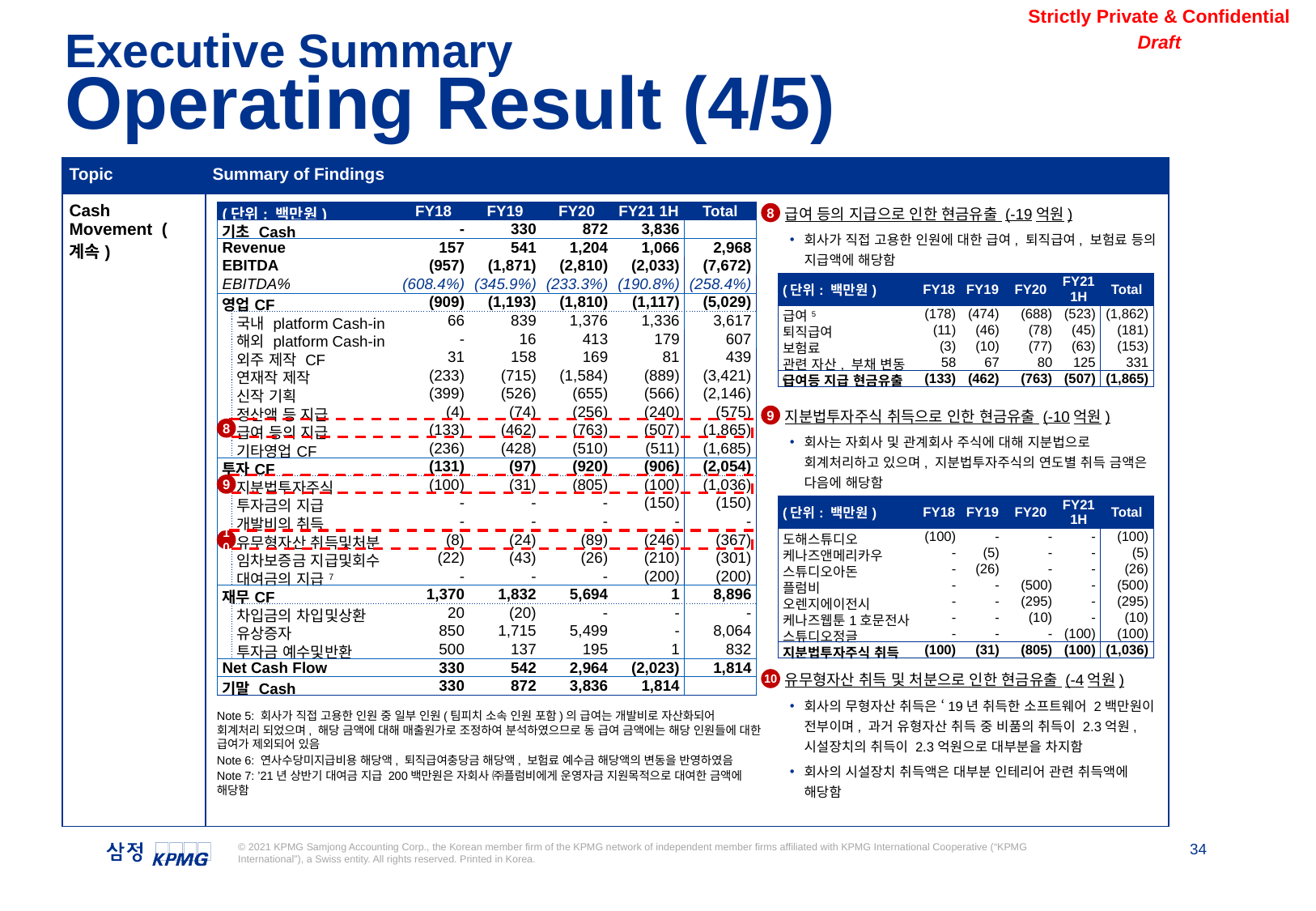

Executive Summary
Operating Result (4/5)
| Topic | Summary of Findings |
| --- | --- |
| Cash Movement (계속) |  |
| (단위: 백만원) |  |  | FY18 | FY19 | FY20 | FY21 1H | Total |
| --- | --- | --- | --- | --- | --- | --- | --- |
| 기초 Cash |  |  | - | 330 | 872 | 3,836 |  |
| Revenue |  |  | 157 | 541 | 1,204 | 1,066 | 2,968 |
| EBITDA |  |  | (957) | (1,871) | (2,810) | (2,033) | (7,672) |
| EBITDA% |  |  | (608.4%) | (345.9%) | (233.3%) | (190.8%) | (258.4%) |
| 영업CF |  |  | (909) | (1,193) | (1,810) | (1,117) | (5,029) |
|  | 국내 platform Cash-in |  | 66 | 839 | 1,376 | 1,336 | 3,617 |
|  | 해외 platform Cash-in |  | - | 16 | 413 | 179 | 607 |
|  | 외주 제작 CF |  | 31 | 158 | 169 | 81 | 439 |
|  | 연재작 제작 |  | (233) | (715) | (1,584) | (889) | (3,421) |
|  | 신작 기획 |  | (399) | (526) | (655) | (566) | (2,146) |
|  | 정산액 등 지급 |  | (4) | (74) | (256) | (240) | (575) |
|  | 급여 등의 지급 |  | (133) | (462) | (763) | (507) | (1,865) |
|  | 기타영업CF |  | (236) | (428) | (510) | (511) | (1,685) |
| 투자CF |  |  | (131) | (97) | (920) | (906) | (2,054) |
|  | 지분법투자주식 |  | (100) | (31) | (805) | (100) | (1,036) |
|  | 투자금의 지급 |  | - | - | - | (150) | (150) |
|  | 개발비의 취득 |  | - | - | - | - | - |
|  | 유무형자산 취득및처분 |  | (8) | (24) | (89) | (246) | (367) |
|  | 임차보증금 지급및회수 |  | (22) | (43) | (26) | (210) | (301) |
|  | 대여금의 지급7 |  | - | - | - | (200) | (200) |
| 재무CF |  |  | 1,370 | 1,832 | 5,694 | 1 | 8,896 |
|  | 차입금의 차입및상환 |  | 20 | (20) | - | - | - |
|  | 유상증자 |  | 850 | 1,715 | 5,499 | - | 8,064 |
|  | 투자금 예수및반환 |  | 500 | 137 | 195 | 1 | 832 |
| Net Cash Flow |  |  | 330 | 542 | 2,964 | (2,023) | 1,814 |
| 기말 Cash |  |  | 330 | 872 | 3,836 | 1,814 |  |
급여 등의 지급으로 인한 현금유출 (-19억원)
회사가 직접 고용한 인원에 대한 급여, 퇴직급여, 보험료 등의 지급액에 해당함
8
| (단위: 백만원) | FY18 | FY19 | FY20 | FY21 1H | Total |
| --- | --- | --- | --- | --- | --- |
| 급여5 | (178) | (474) | (688) | (523) | (1,862) |
| 퇴직급여 | (11) | (46) | (78) | (45) | (181) |
| 보험료 | (3) | (10) | (77) | (63) | (153) |
| 관련 자산, 부채 변동6 | 58 | 67 | 80 | 125 | 331 |
| 급여등 지급 현금유출 | (133) | (462) | (763) | (507) | (1,865) |
지분법투자주식 취득으로 인한 현금유출 (-10억원)
회사는 자회사 및 관계회사 주식에 대해 지분법으로 회계처리하고 있으며, 지분법투자주식의 연도별 취득 금액은 다음에 해당함
9
8

9

| (단위: 백만원) | FY18 | FY19 | FY20 | FY21 1H | Total |
| --- | --- | --- | --- | --- | --- |
| 도해스튜디오 | (100) | - | - | - | (100) |
| 케나즈앤메리카우 | - | (5) | - | - | (5) |
| 스튜디오아돈 | - | (26) | - | - | (26) |
| 플럼비 | - | - | (500) | - | (500) |
| 오렌지에이전시 | - | - | (295) | - | (295) |
| 케나즈웹툰1호문전사 | - | - | (10) | - | (10) |
| 스튜디오정글 | - | - | - | (100) | (100) |
| 지분법투자주식 취득 | (100) | (31) | (805) | (100) | (1,036) |
10

유무형자산 취득 및 처분으로 인한 현금유출 (-4억원)
회사의 무형자산 취득은 ‘19년 취득한 소프트웨어 2백만원이 전부이며, 과거 유형자산 취득 중 비품의 취득이 2.3억원, 시설장치의 취득이 2.3억원으로 대부분을 차지함
회사의 시설장치 취득액은 대부분 인테리어 관련 취득액에 해당함
10
Note 5: 회사가 직접 고용한 인원 중 일부 인원(팀피치 소속 인원 포함)의 급여는 개발비로 자산화되어 회계처리 되었으며, 해당 금액에 대해 매출원가로 조정하여 분석하였으므로 동 급여 금액에는 해당 인원들에 대한 급여가 제외되어 있음
Note 6: 연사수당미지급비용 해당액, 퇴직급여충당금 해당액, 보험료 예수금 해당액의 변동을 반영하였음
Note 7: ’21년 상반기 대여금 지급 200백만원은 자회사 ㈜플럼비에게 운영자금 지원목적으로 대여한 금액에 해당함